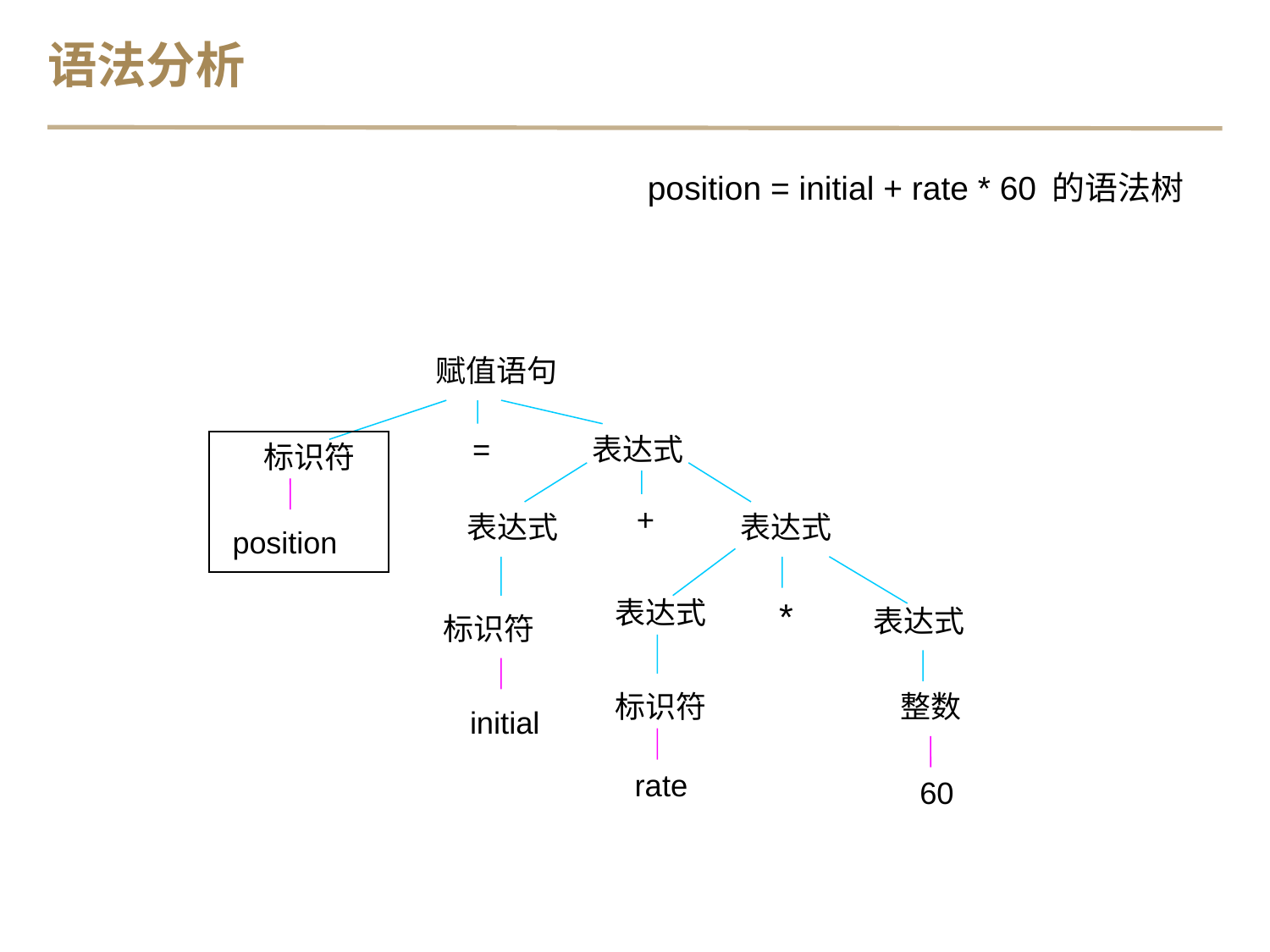

语法分析
position = initial + rate * 60 的语法树
赋值语句

=
表达式

标识符

+
表达式
表达式
position

表达式
*
表达式
标识符

标识符
整数
initial

rate
60